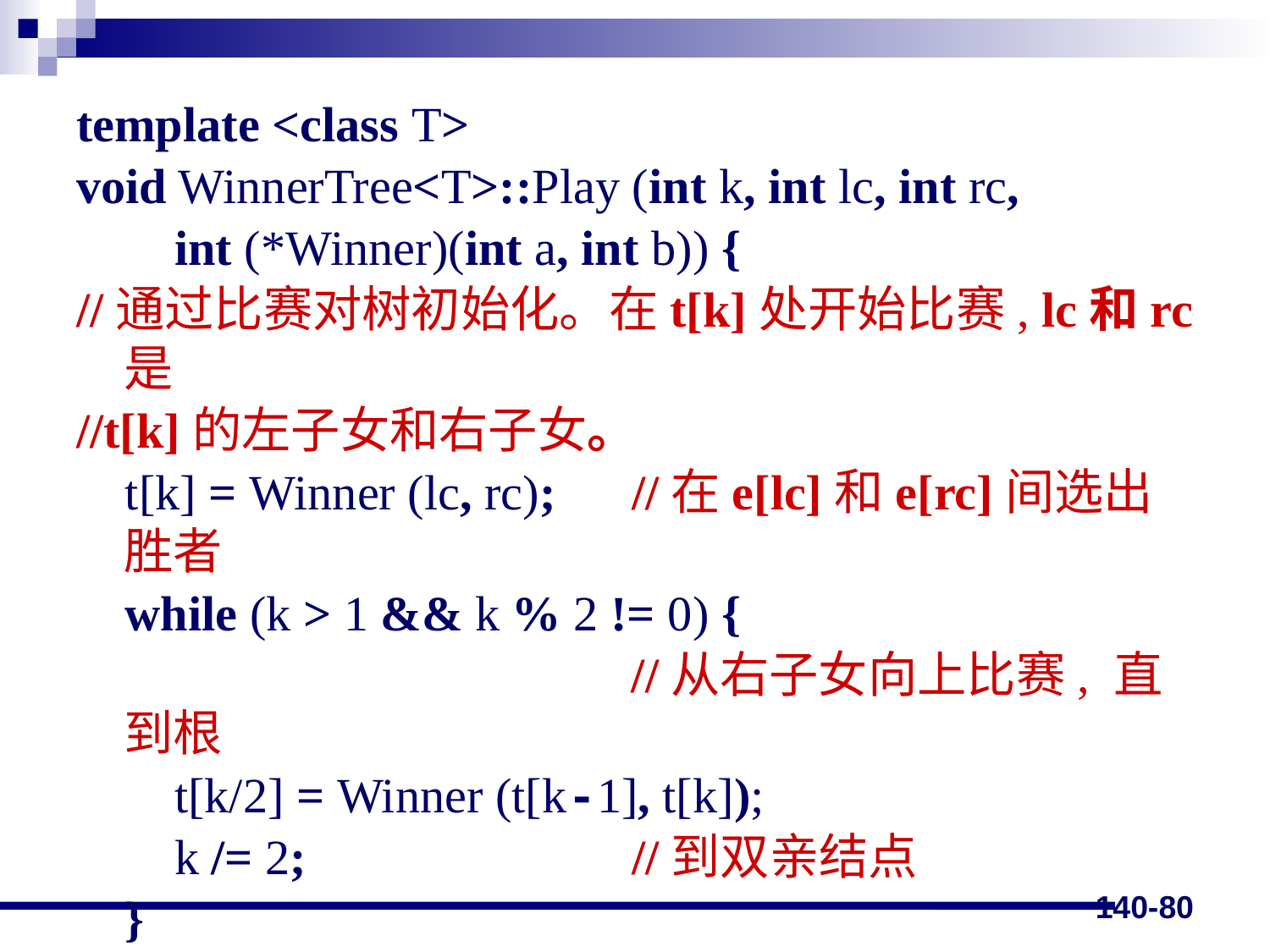

template <class T>
void WinnerTree<T>::Play (int k, int lc, int rc,
        int (*Winner)(int a, int b)) {
//通过比赛对树初始化。在t[k]处开始比赛, lc和rc是
//t[k]的左子女和右子女。
    t[k] = Winner (lc, rc);	//在e[lc]和e[rc]间选出胜者
    while (k > 1 && k % 2 != 0) {
 		                               //从右子女向上比赛, 直到根
        t[k/2] = Winner (t[k-1], t[k]);
        k /= 2;			//到双亲结点
    }
};
140-80